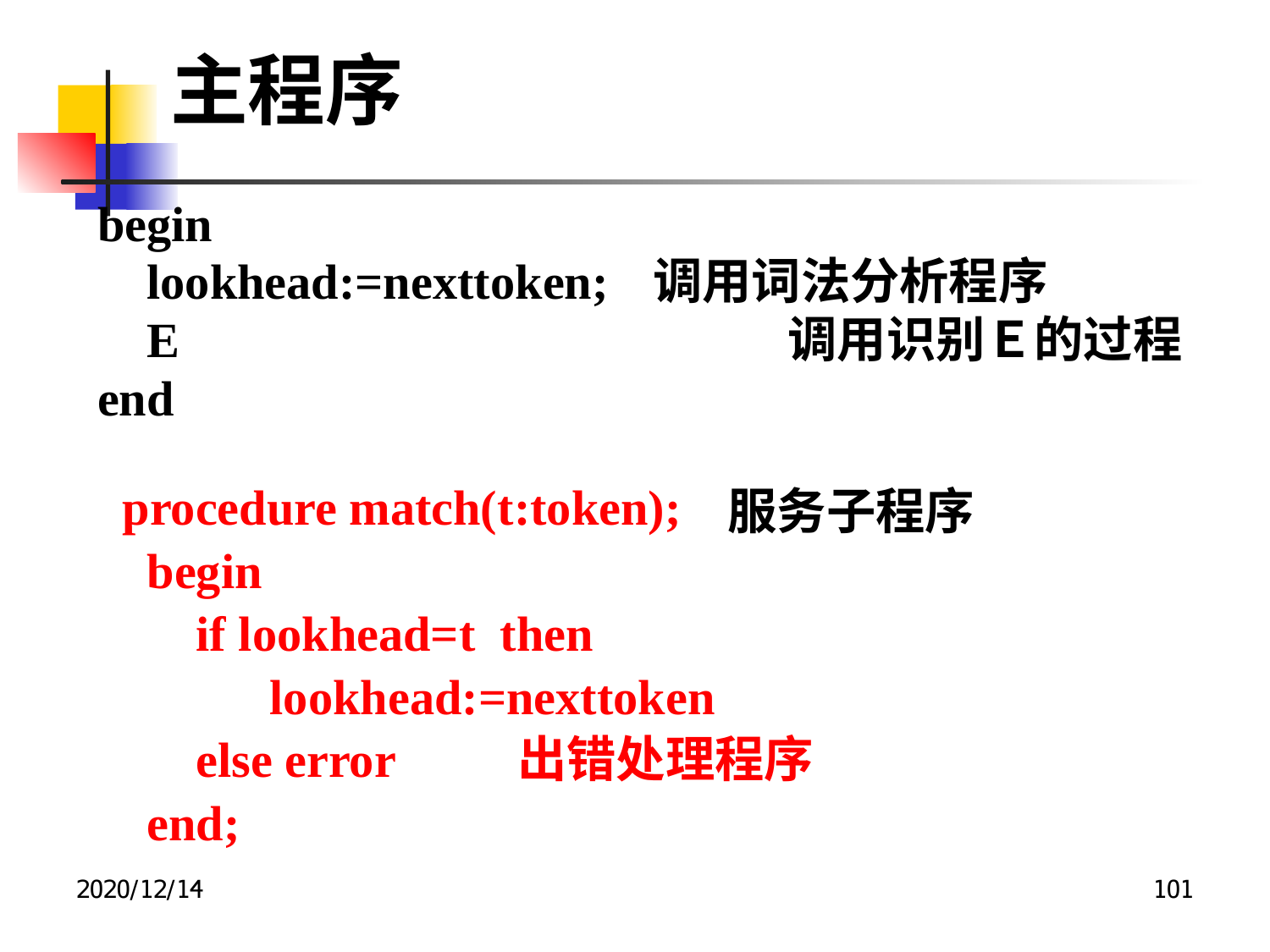

主程序
begin
    lookhead:=nexttoken;	调用词法分析程序
    E 			   	          调用识别Ｅ的过程
end
procedure match(t:token);
  begin
      if lookhead=t  then
            lookhead:=nexttoken
      else error         出错处理程序
  end;
服务子程序
2020/12/14
101